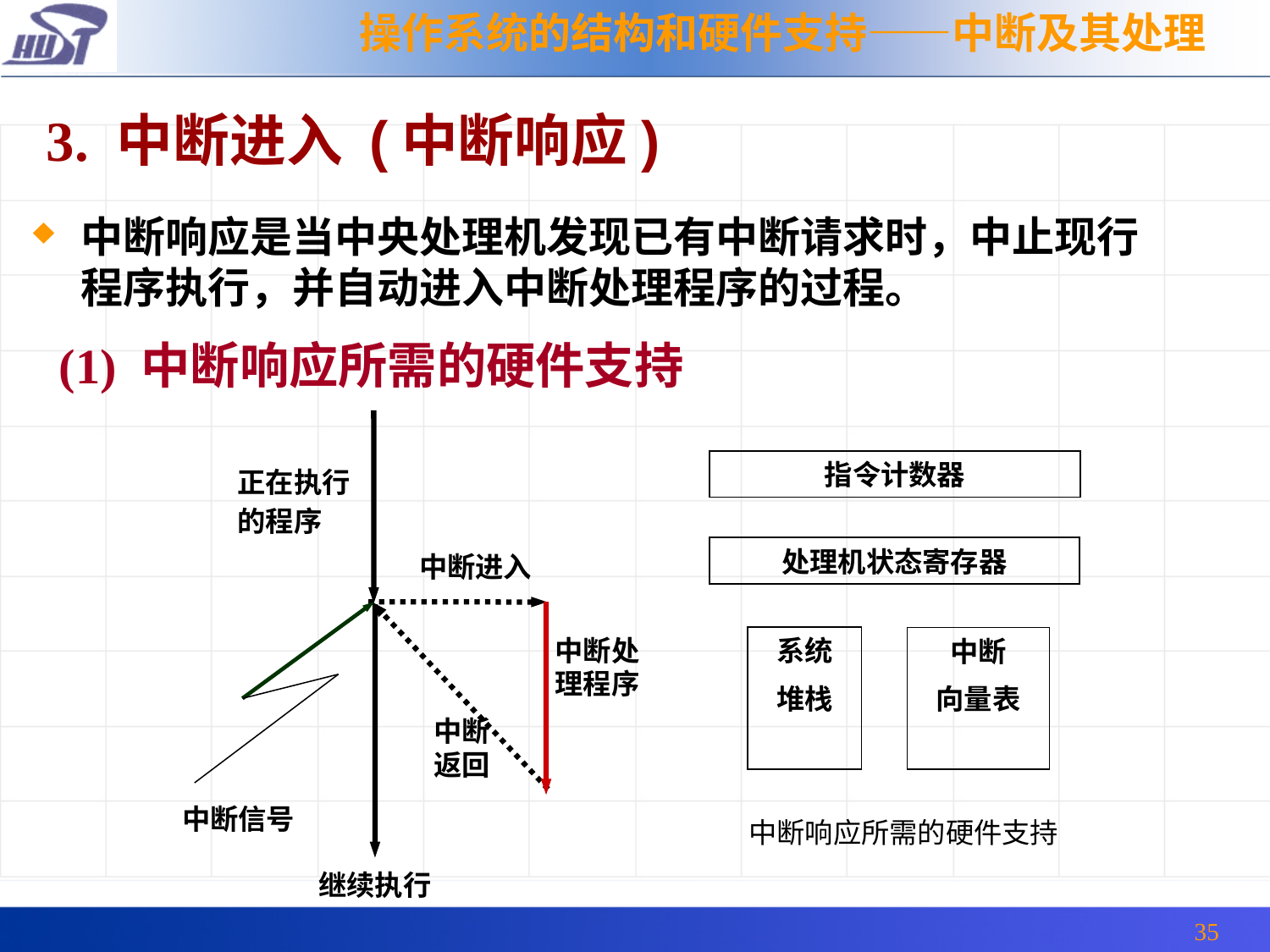

操作系统的结构和硬件支持——中断及其处理
3. 中断进入 (中断响应)
中断响应是当中央处理机发现已有中断请求时，中止现行程序执行，并自动进入中断处理程序的过程。
(1) 中断响应所需的硬件支持

正在执行
的程序
中断进入

中断信号

中断处
理程序
中断
返回
继续执行
指令计数器
处理机状态寄存器
系统
堆栈

中断
向量表

中断响应所需的硬件支持
35